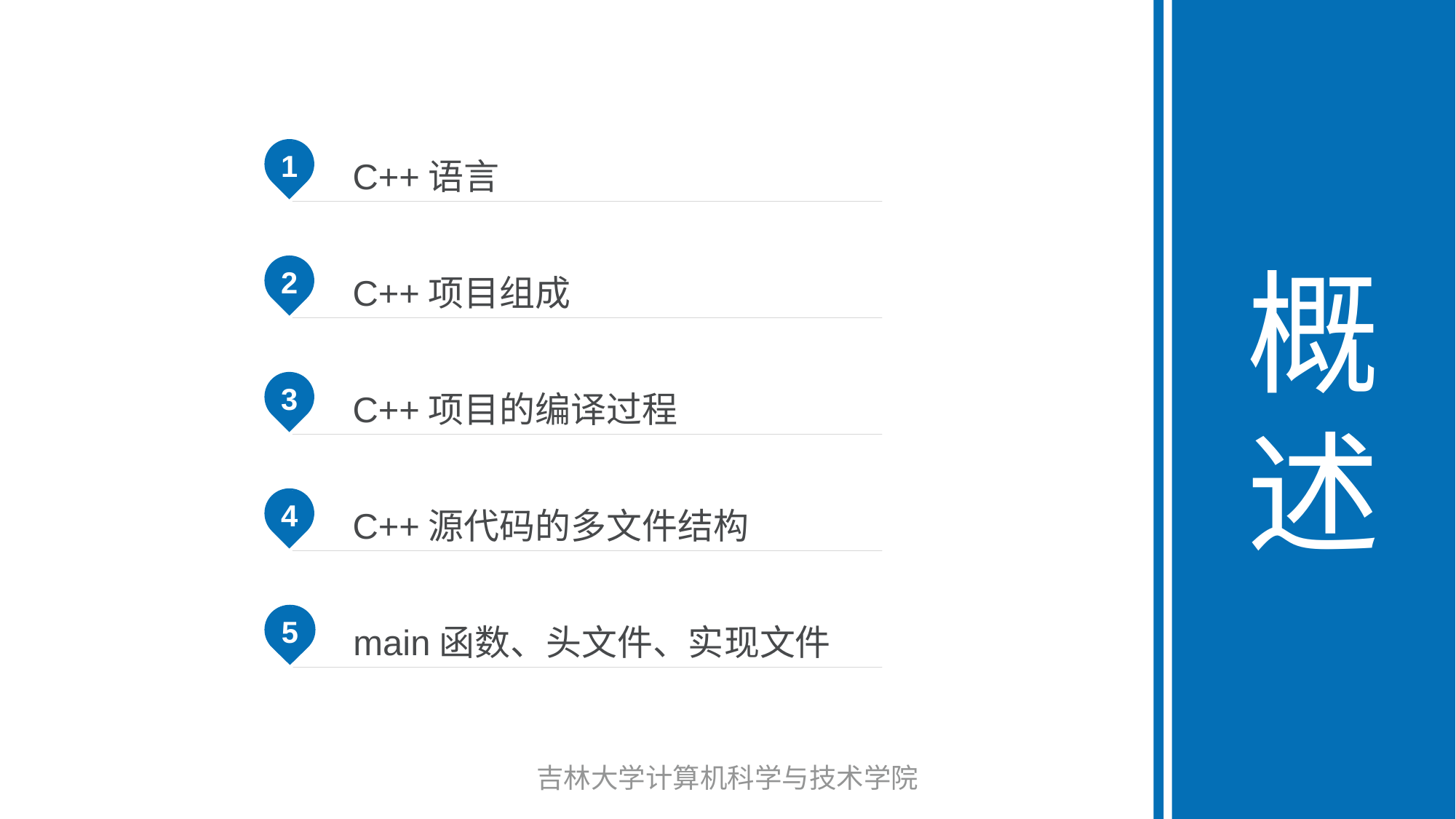

概述

1
C++语言
2
C++项目组成
3
C++项目的编译过程
4
C++源代码的多文件结构
5
main函数、头文件、实现文件
吉林大学计算机科学与技术学院